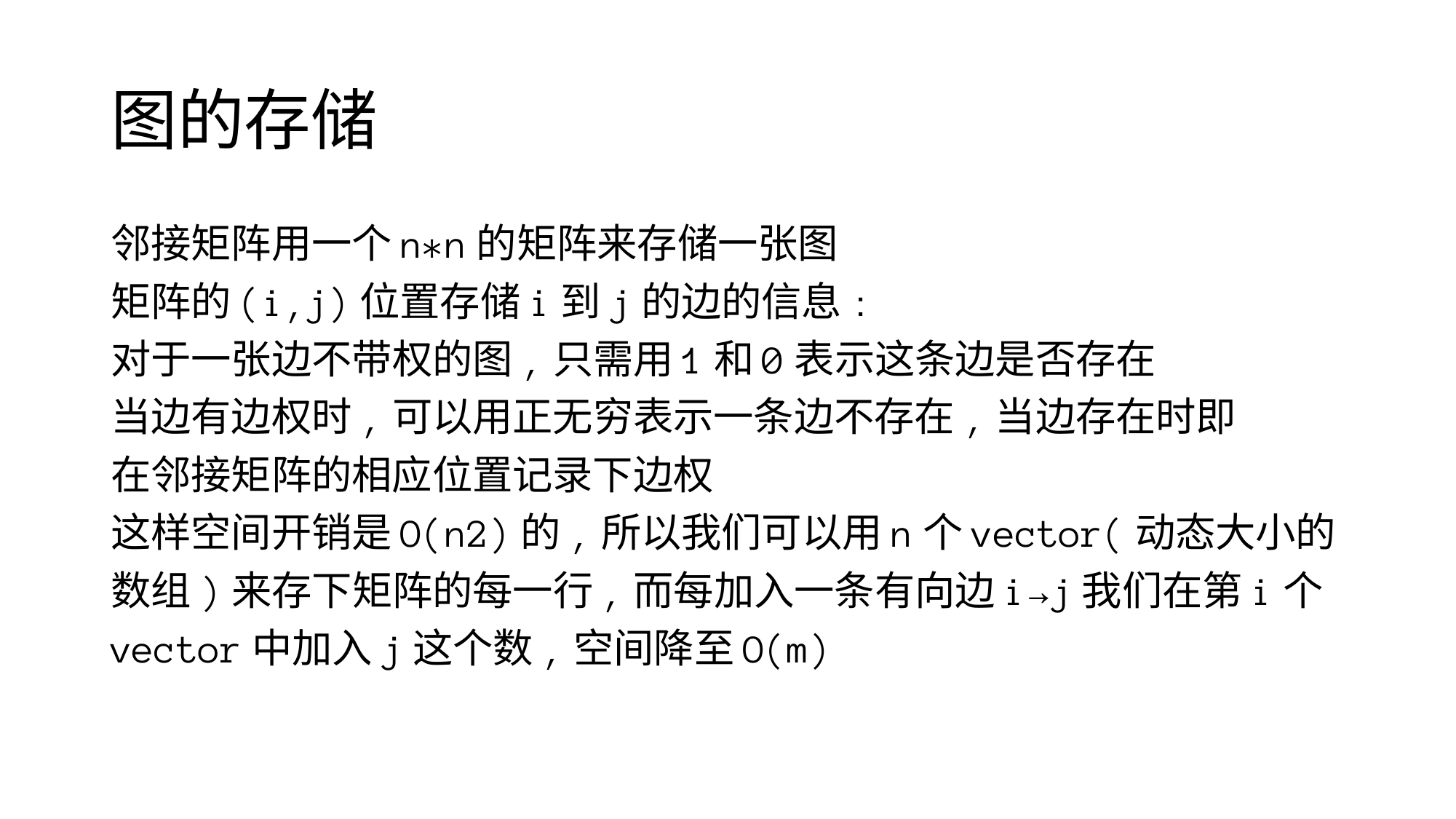

# 图的存储
邻接矩阵用一个n*n的矩阵来存储一张图
矩阵的(i,j)位置存储i到j的边的信息:
对于一张边不带权的图,只需用1和0表示这条边是否存在
当边有边权时,可以用正无穷表示一条边不存在,当边存在时即
在邻接矩阵的相应位置记录下边权
这样空间开销是O(n2)的,所以我们可以用n个vector(动态大小的
数组)来存下矩阵的每一行,而每加入一条有向边i→j我们在第i个
vector中加入j这个数,空间降至O(m)